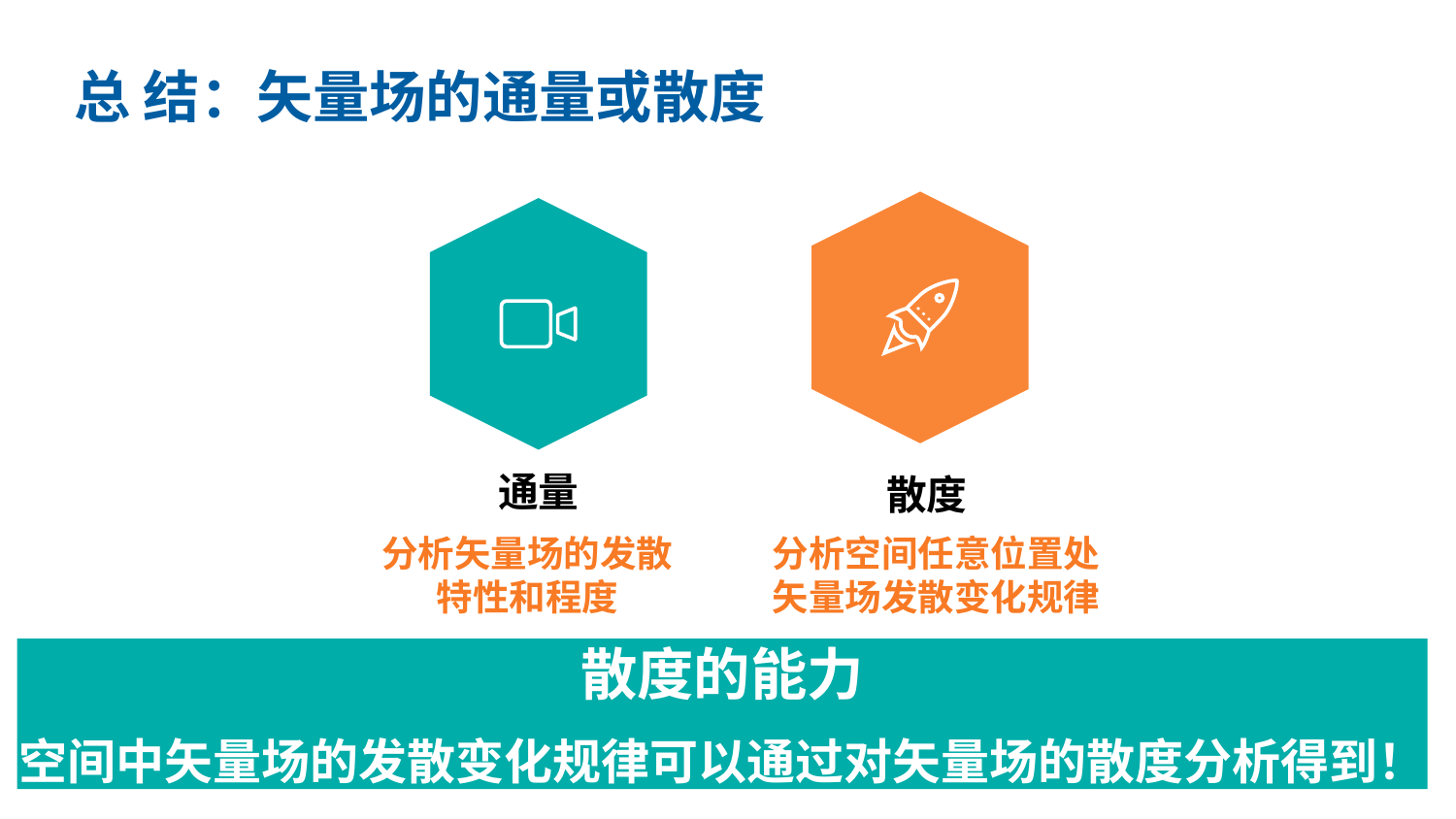

总 结：矢量场的通量或散度

通量
散度
分析矢量场的发散特性和程度
分析空间任意位置处矢量场发散变化规律
散度的能力
空间中矢量场的发散变化规律可以通过对矢量场的散度分析得到！